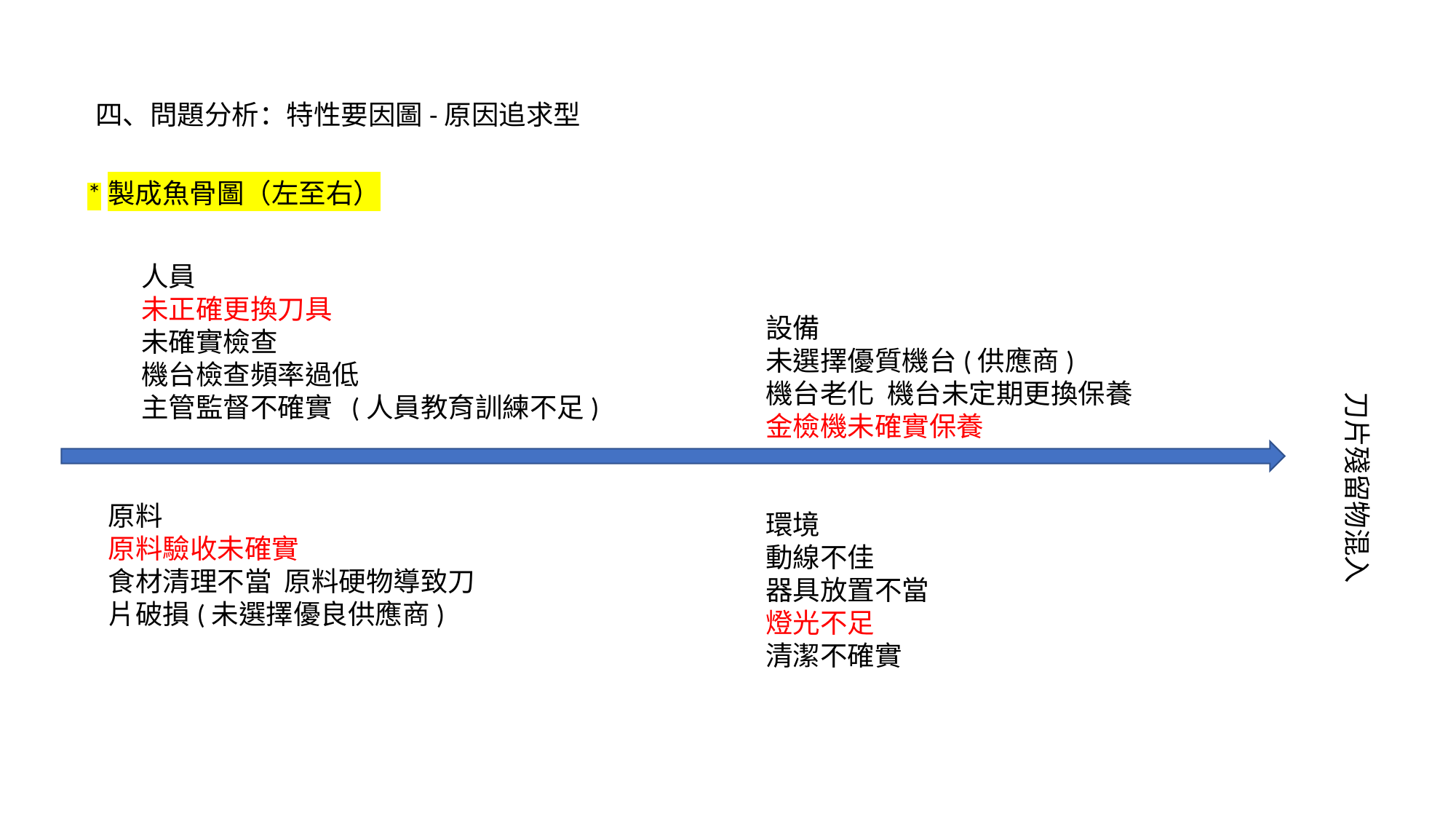

四、問題分析：特性要因圖-原因追求型
*製成魚骨圖（左至右）
人員
未正確更換刀具
未確實檢查
機台檢查頻率過低
主管監督不確實  (人員教育訓練不足)
設備
未選擇優質機台(供應商)
機台老化  機台未定期更換保養
金檢機未確實保養

環境
動線不佳
器具放置不當
燈光不足
清潔不確實
刀片殘留物混入

原料
原料驗收未確實
食材清理不當  原料硬物導致刀片破損(未選擇優良供應商)